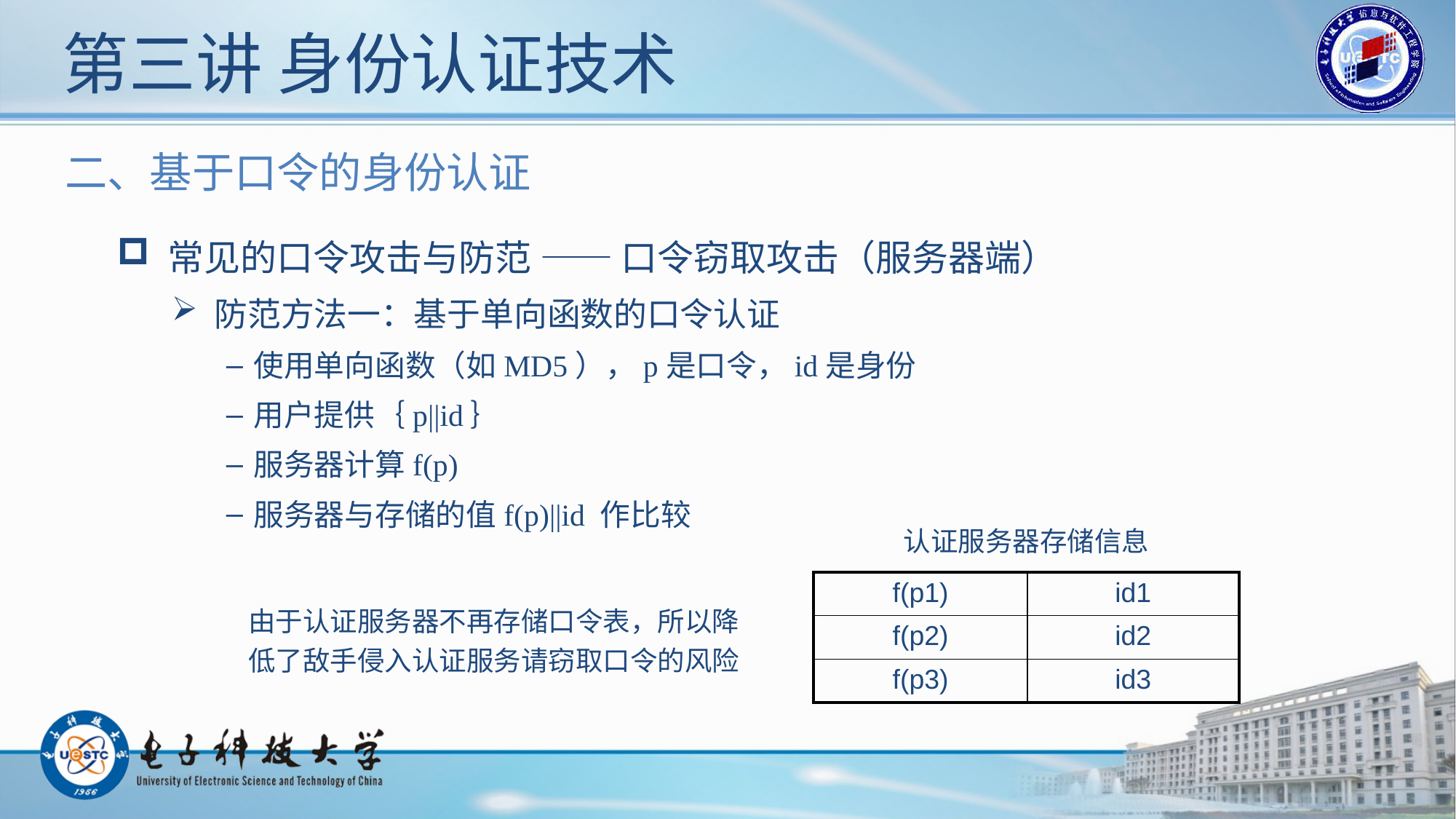

# 第三讲 身份认证技术
二、基于口令的身份认证
 常见的口令攻击与防范 —— 口令窃取攻击（服务器端）
 防范方法一：基于单向函数的口令认证
使用单向函数（如MD5），p是口令，id是身份
用户提供｛p||id｝
服务器计算f(p)
服务器与存储的值f(p)||id 作比较
认证服务器存储信息
| f(p1) | id1 |
| --- | --- |
| f(p2) | id2 |
| f(p3) | id3 |
由于认证服务器不再存储口令表，所以降低了敌手侵入认证服务请窃取口令的风险